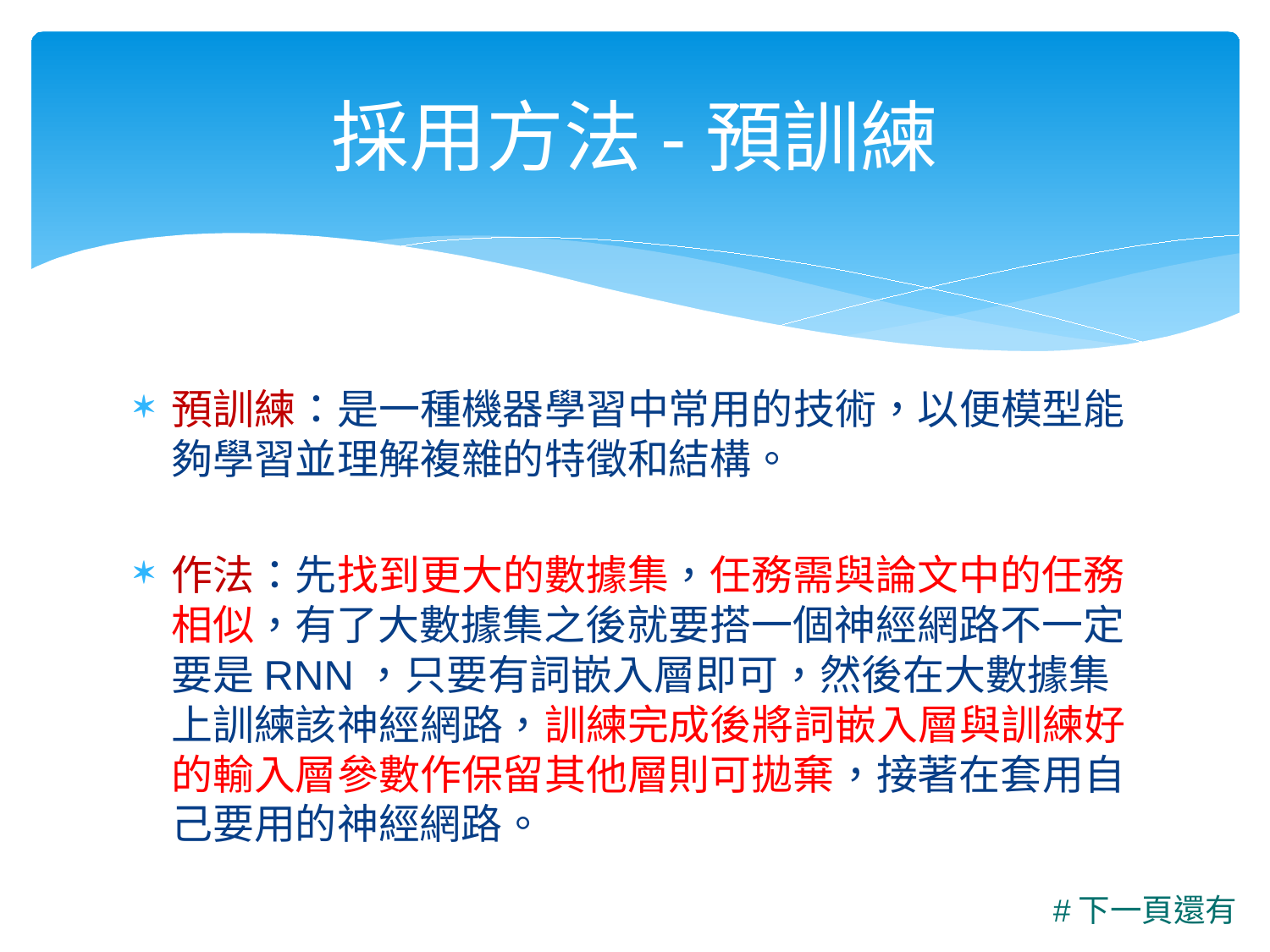

# 採用方法-預訓練
預訓練：是一種機器學習中常用的技術，以便模型能夠學習並理解複雜的特徵和結構。

作法：先找到更大的數據集，任務需與論文中的任務相似，有了大數據集之後就要搭一個神經網路不一定要是RNN，只要有詞嵌入層即可，然後在大數據集上訓練該神經網路，訓練完成後將詞嵌入層與訓練好的輸入層參數作保留其他層則可拋棄，接著在套用自己要用的神經網路。

#下一頁還有